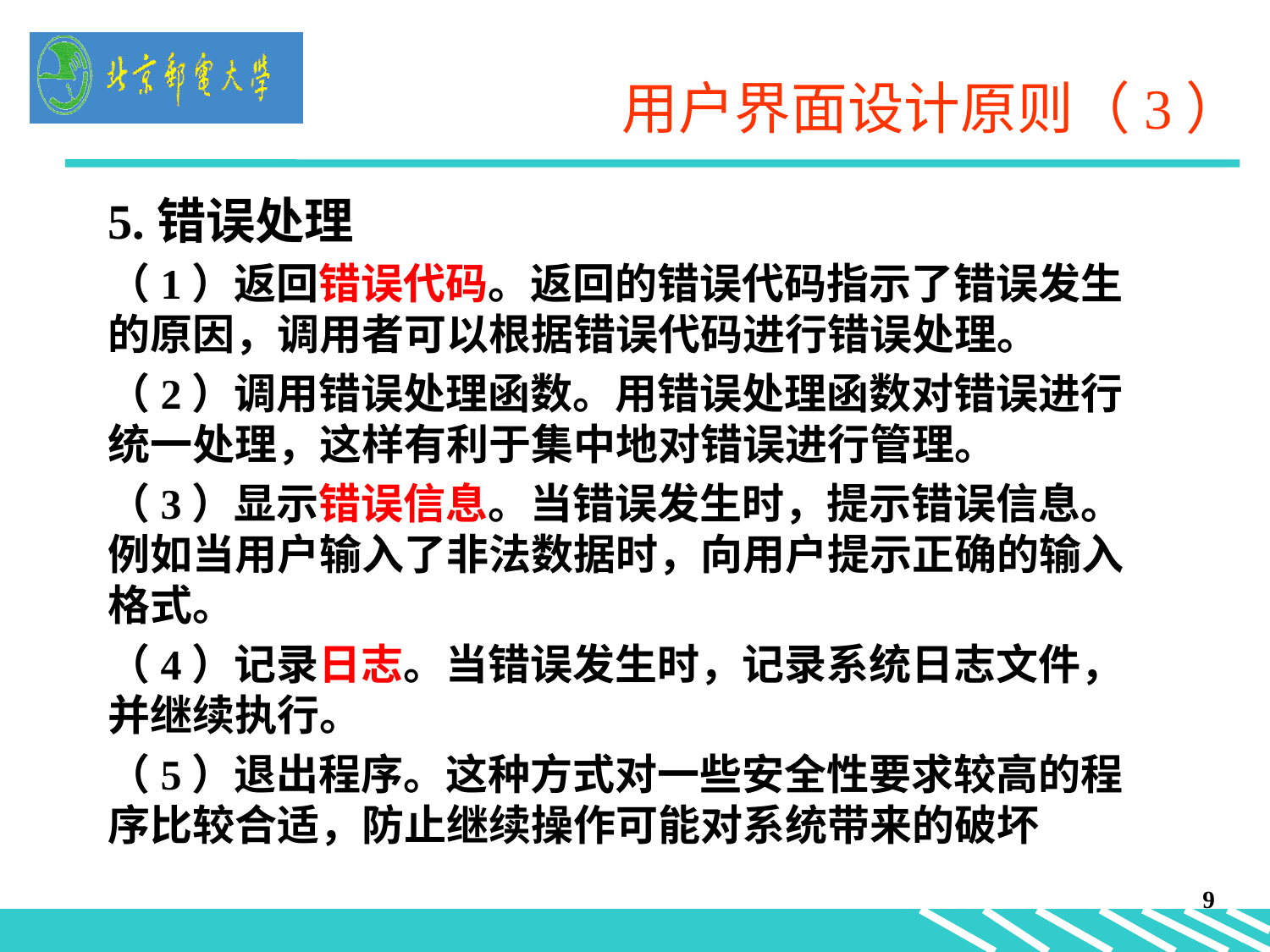

# 用户界面设计原则（3）
5.错误处理
（1）返回错误代码。返回的错误代码指示了错误发生的原因，调用者可以根据错误代码进行错误处理。
（2）调用错误处理函数。用错误处理函数对错误进行统一处理，这样有利于集中地对错误进行管理。
（3）显示错误信息。当错误发生时，提示错误信息。例如当用户输入了非法数据时，向用户提示正确的输入格式。
（4）记录日志。当错误发生时，记录系统日志文件，并继续执行。
（5）退出程序。这种方式对一些安全性要求较高的程序比较合适，防止继续操作可能对系统带来的破坏

9